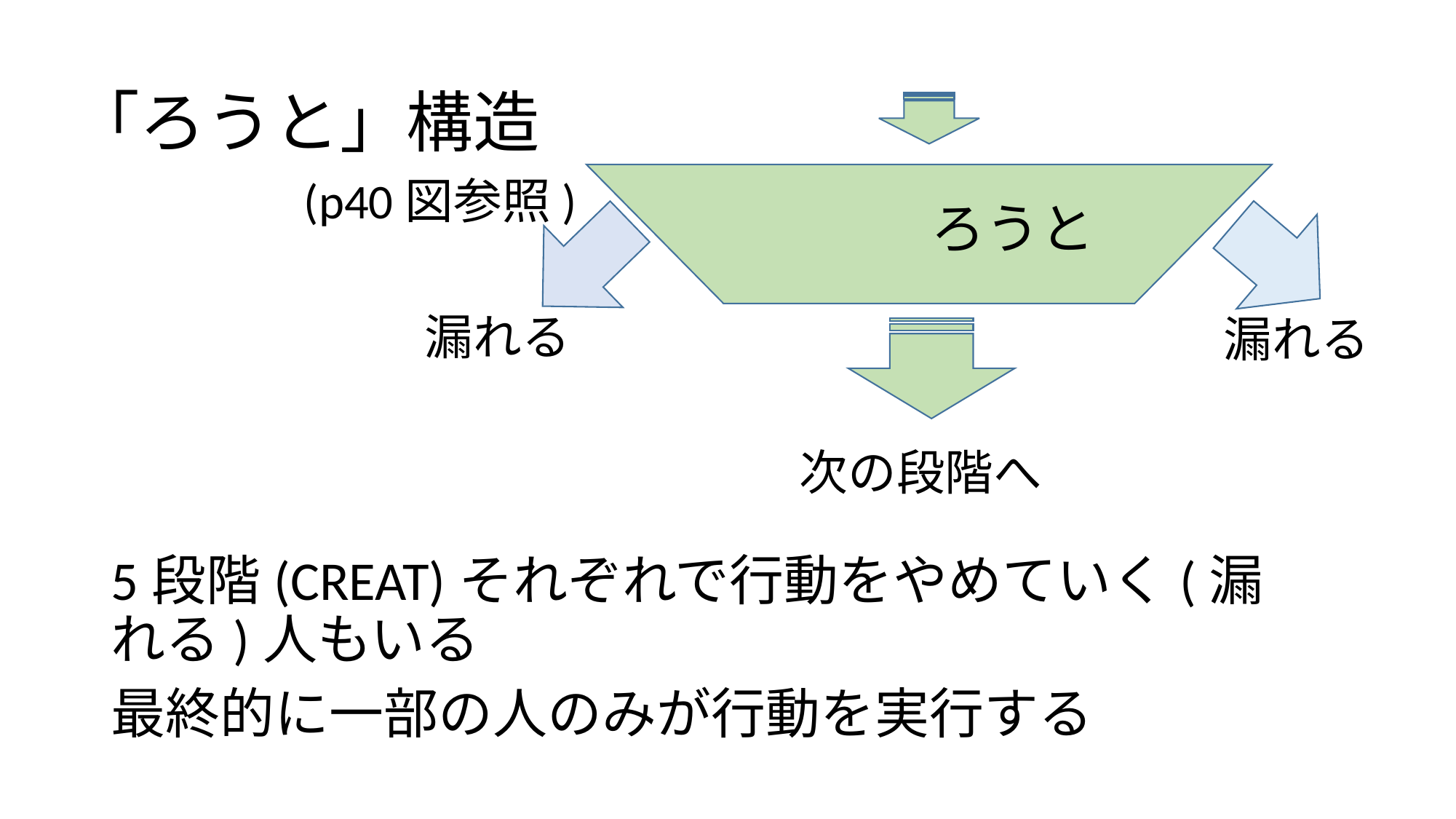

# 「ろうと」構造 　　　(p40図参照)

　　　ろうと

漏れる

漏れる

次の段階へ

5段階(CREAT)それぞれで行動をやめていく(漏れる)人もいる
最終的に一部の人のみが行動を実行する